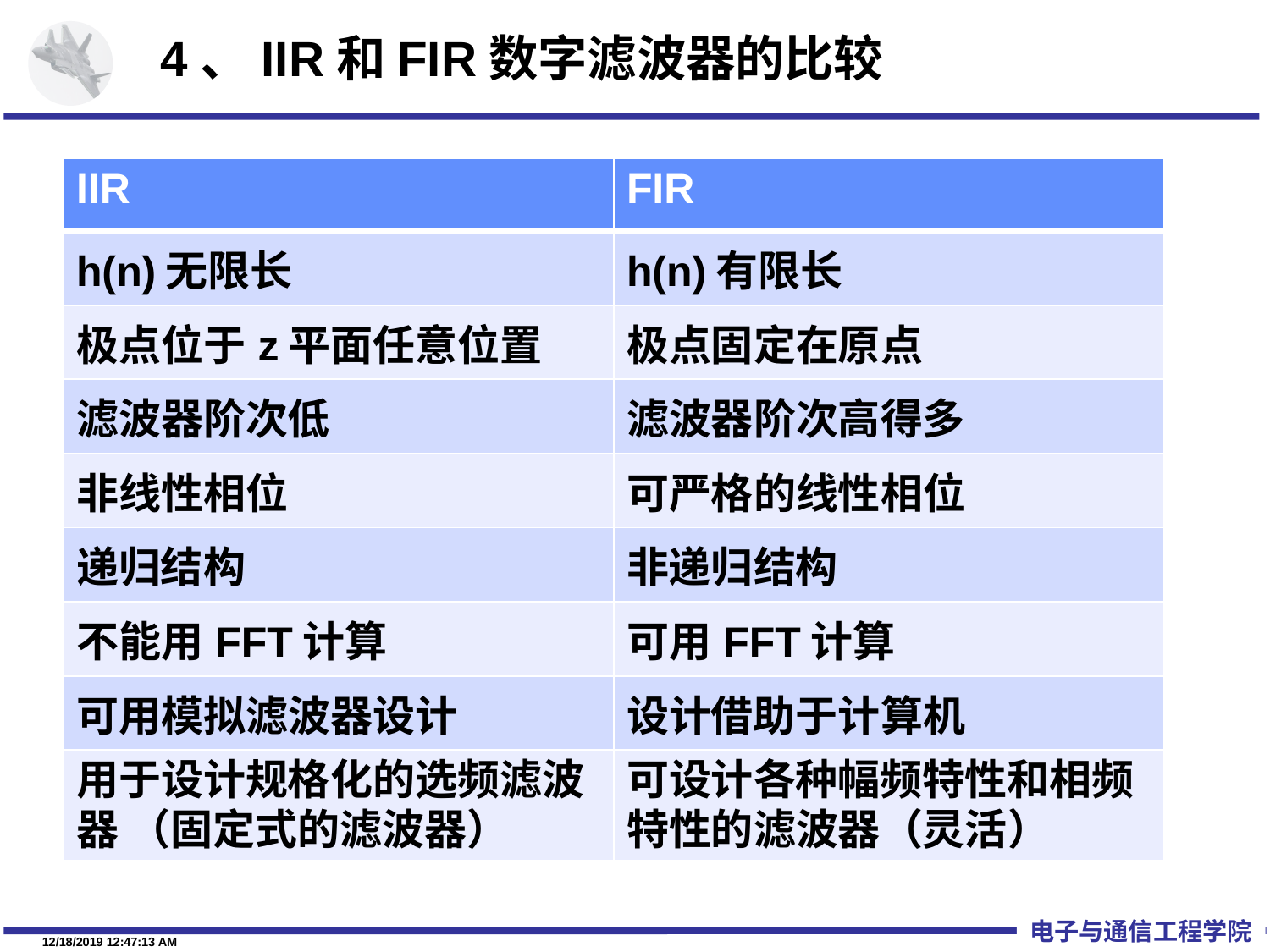

# 4、IIR和FIR数字滤波器的比较
| IIR | FIR |
| --- | --- |
| h(n)无限长 | h(n)有限长 |
| 极点位于z平面任意位置 | 极点固定在原点 |
| 滤波器阶次低 | 滤波器阶次高得多 |
| 非线性相位 | 可严格的线性相位 |
| 递归结构 | 非递归结构 |
| 不能用FFT计算 | 可用FFT计算 |
| 可用模拟滤波器设计 | 设计借助于计算机 |
| 用于设计规格化的选频滤波器 （固定式的滤波器） | 可设计各种幅频特性和相频特性的滤波器（灵活） |